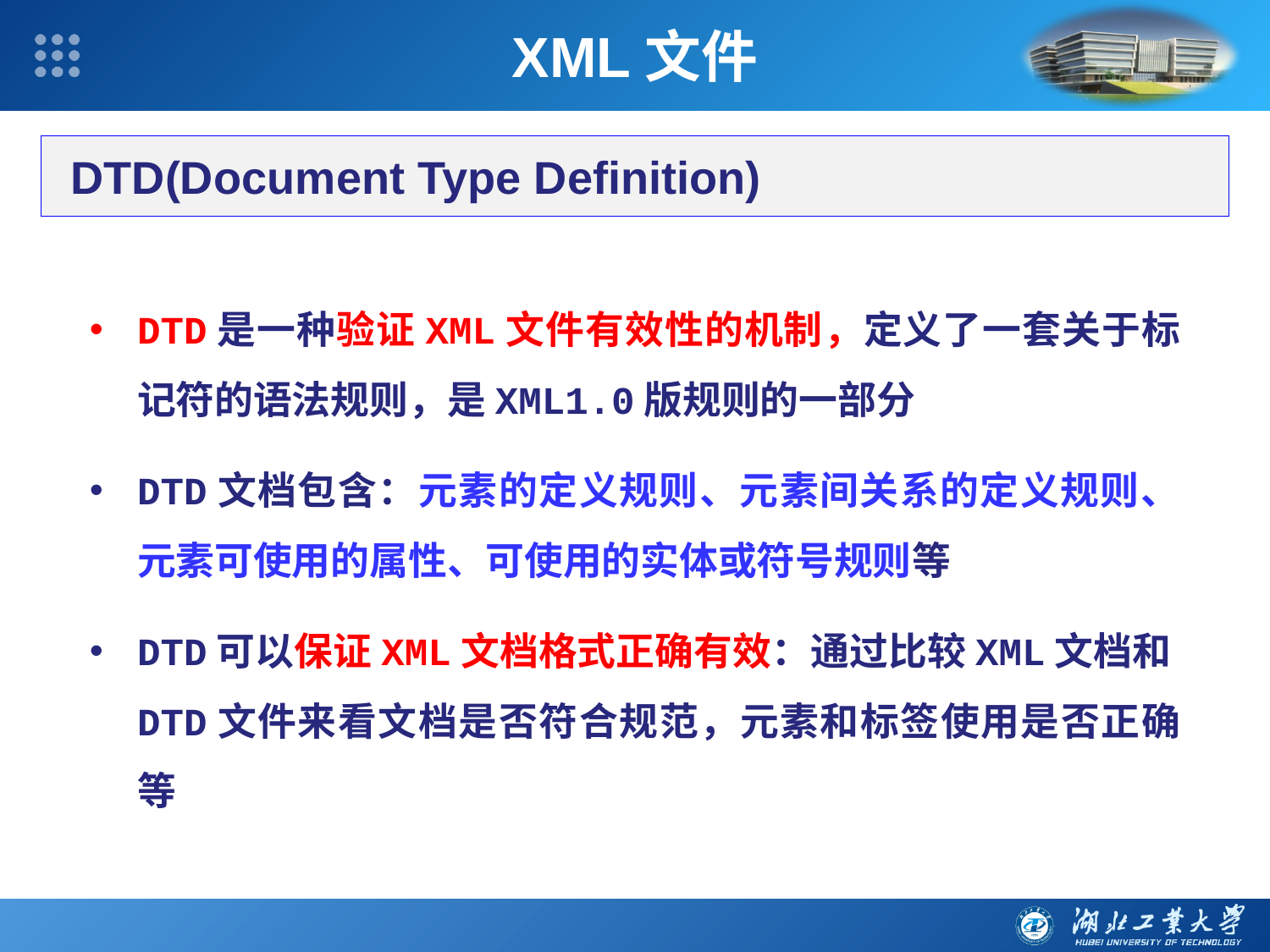

XML文件
DTD(Document Type Definition)

DTD是一种验证XML文件有效性的机制，定义了一套关于标记符的语法规则，是XML1.0版规则的一部分
DTD文档包含：元素的定义规则、元素间关系的定义规则、元素可使用的属性、可使用的实体或符号规则等
DTD可以保证XML文档格式正确有效：通过比较XML文档和DTD文件来看文档是否符合规范，元素和标签使用是否正确等